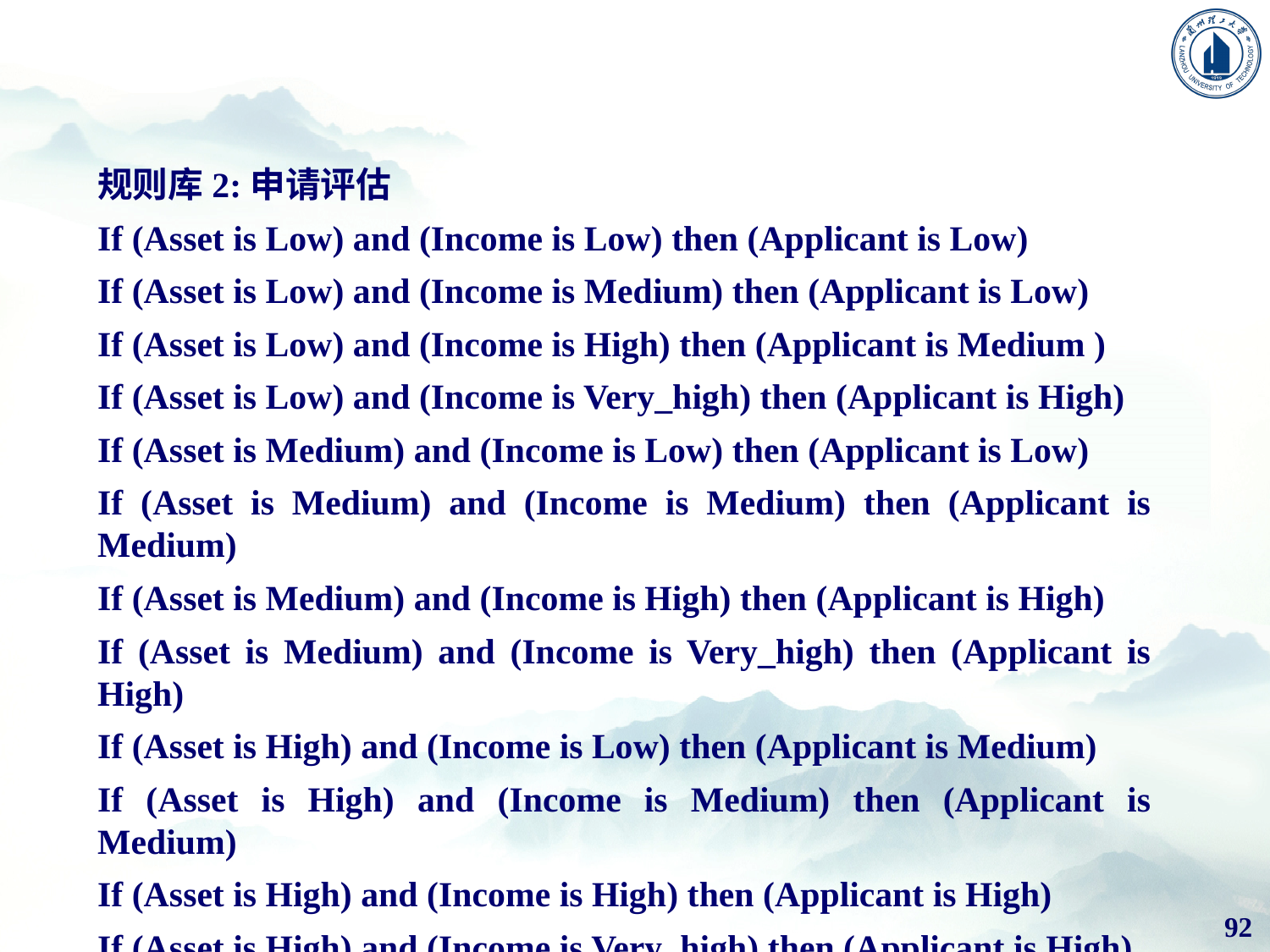

#
规则库2:申请评估
If (Asset is Low) and (Income is Low) then (Applicant is Low)
If (Asset is Low) and (Income is Medium) then (Applicant is Low)
If (Asset is Low) and (Income is High) then (Applicant is Medium )
If (Asset is Low) and (Income is Very_high) then (Applicant is High)
If (Asset is Medium) and (Income is Low) then (Applicant is Low)
If (Asset is Medium) and (Income is Medium) then (Applicant is Medium)
If (Asset is Medium) and (Income is High) then (Applicant is High)
If (Asset is Medium) and (Income is Very_high) then (Applicant is High)
If (Asset is High) and (Income is Low) then (Applicant is Medium)
If (Asset is High) and (Income is Medium) then (Applicant is Medium)
If (Asset is High) and (Income is High) then (Applicant is High)
If (Asset is High) and (Income is Very_high) then (Applicant is High)
92